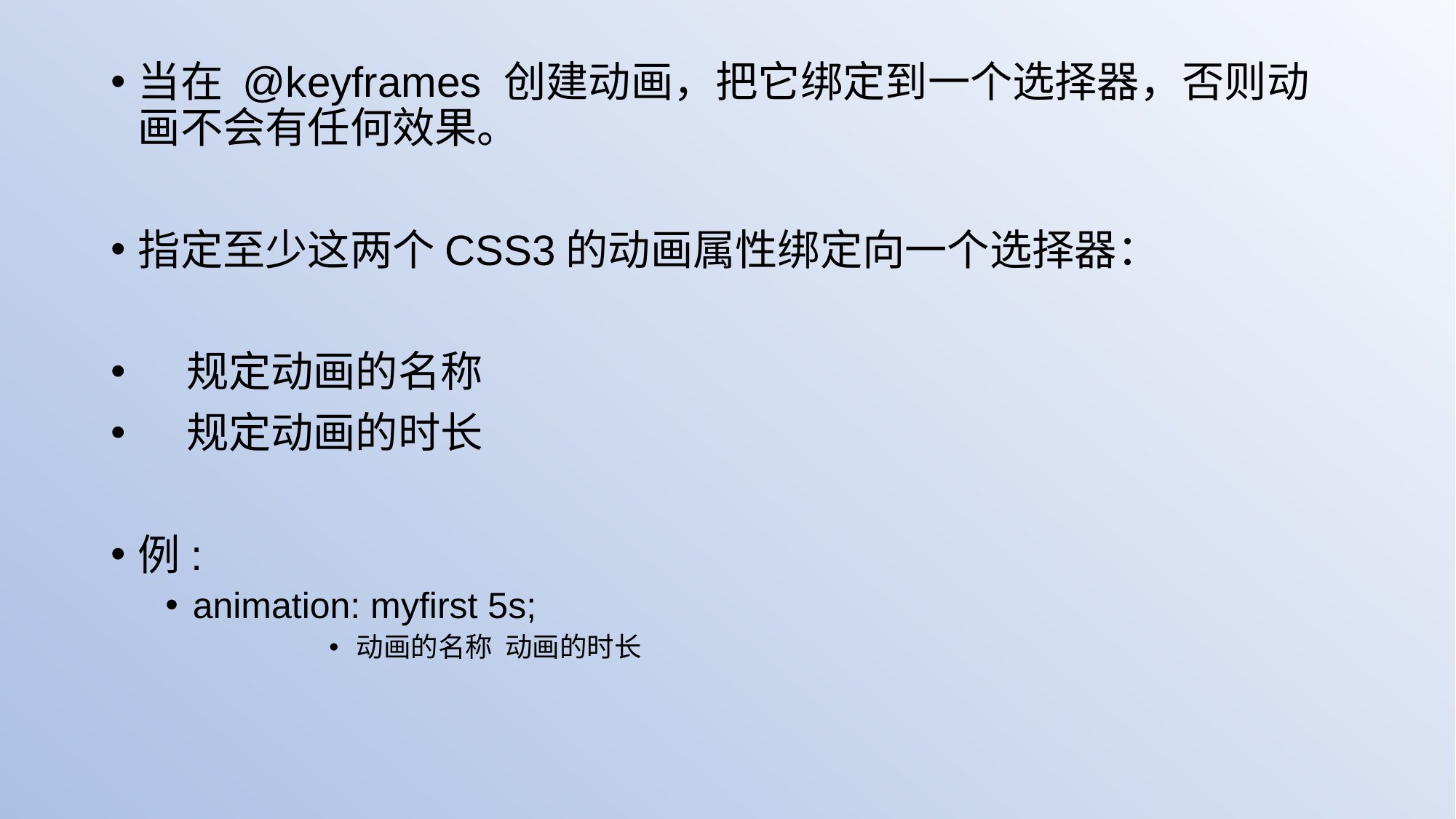

当在 @keyframes 创建动画，把它绑定到一个选择器，否则动画不会有任何效果。

指定至少这两个CSS3的动画属性绑定向一个选择器：

    规定动画的名称
    规定动画的时长

例:
animation: myfirst 5s;
动画的名称  动画的时长